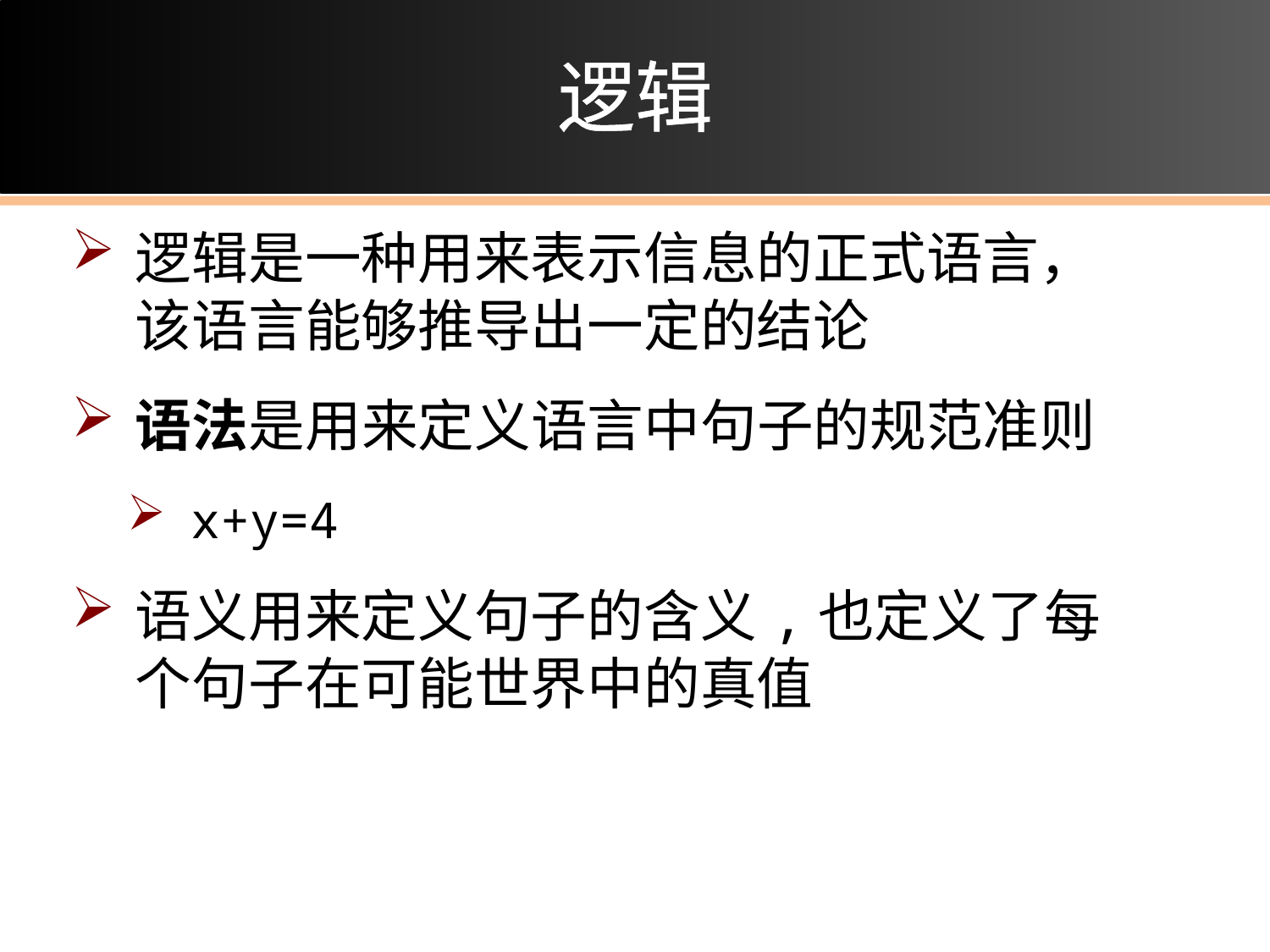

# 逻辑
逻辑是一种用来表示信息的正式语言，该语言能够推导出一定的结论
语法是用来定义语言中句子的规范准则
x+y=4
语义用来定义句子的含义,也定义了每个句子在可能世界中的真值